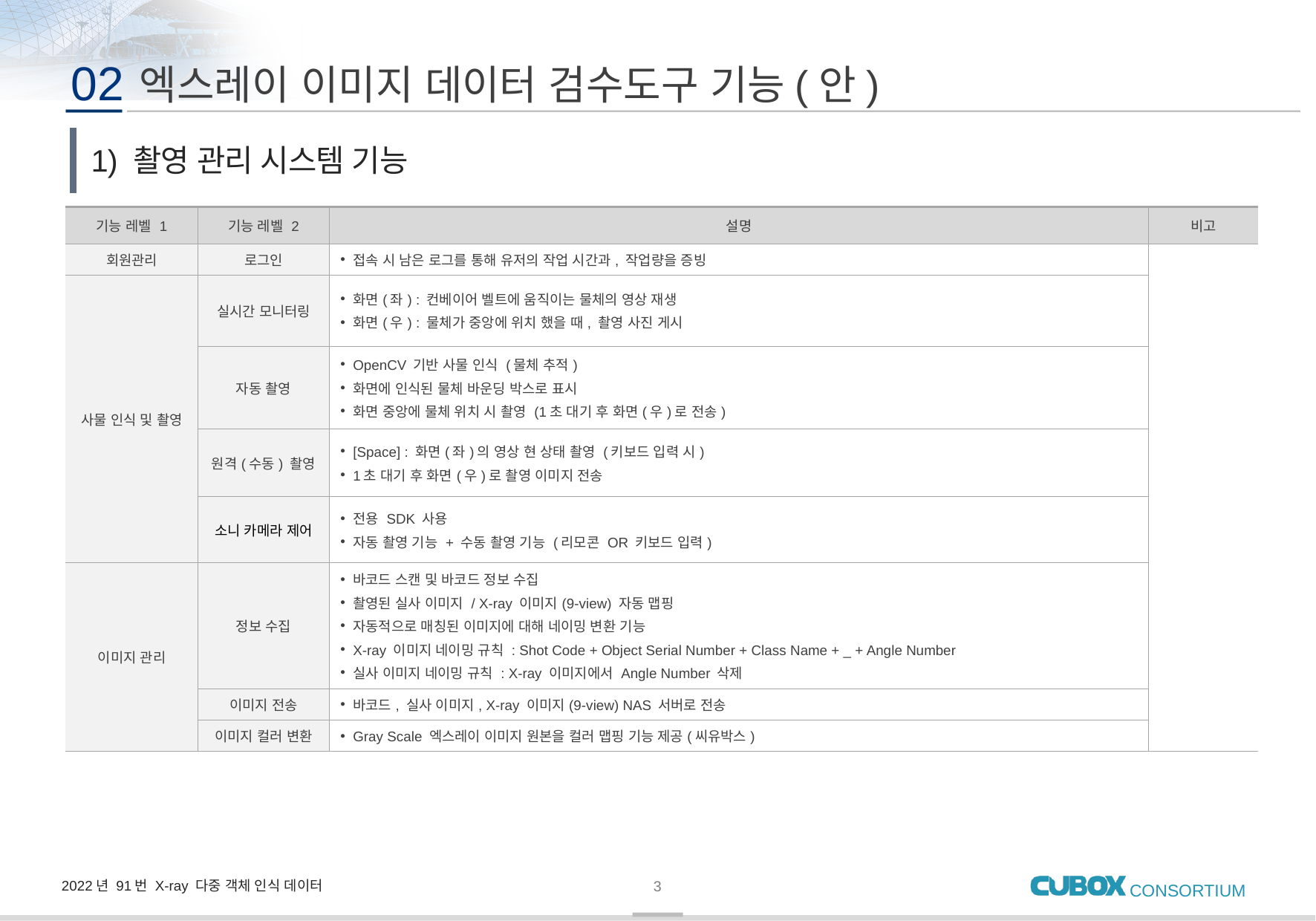

02
엑스레이 이미지 데이터 검수도구 기능(안)
1) 촬영 관리 시스템 기능
| 기능 레벨 1 | 기능 레벨 2 | 설명 | 비고 |
| --- | --- | --- | --- |
| 회원관리 | 로그인 | 접속 시 남은 로그를 통해 유저의 작업 시간과, 작업량을 증빙 |  |
| 사물 인식 및 촬영 | 실시간 모니터링 | 화면(좌) : 컨베이어 벨트에 움직이는 물체의 영상 재생 화면(우) : 물체가 중앙에 위치 했을 때, 촬영 사진 게시 |  |
|  | 자동 촬영 | OpenCV 기반 사물 인식 (물체 추적) 화면에 인식된 물체 바운딩 박스로 표시 화면 중앙에 물체 위치 시 촬영 (1초 대기 후 화면(우)로 전송) |  |
|  | 원격(수동) 촬영 | [Space] : 화면(좌)의 영상 현 상태 촬영 (키보드 입력 시) 1초 대기 후 화면(우)로 촬영 이미지 전송 |  |
|  | 소니 카메라 제어 | 전용 SDK 사용 자동 촬영 기능 + 수동 촬영 기능 (리모콘 OR 키보드 입력) |  |
| 이미지 관리 | 정보 수집 | 바코드 스캔 및 바코드 정보 수집 촬영된 실사 이미지 / X-ray 이미지(9-view) 자동 맵핑 자동적으로 매칭된 이미지에 대해 네이밍 변환 기능 X-ray 이미지 네이밍 규칙 : Shot Code + Object Serial Number + Class Name + \_ + Angle Number 실사 이미지 네이밍 규칙 : X-ray 이미지에서 Angle Number 삭제 |  |
|  | 이미지 전송 | 바코드, 실사 이미지, X-ray 이미지(9-view) NAS 서버로 전송 |  |
|  | 이미지 컬러 변환 | Gray Scale 엑스레이 이미지 원본을 컬러 맵핑 기능 제공(씨유박스) |  |